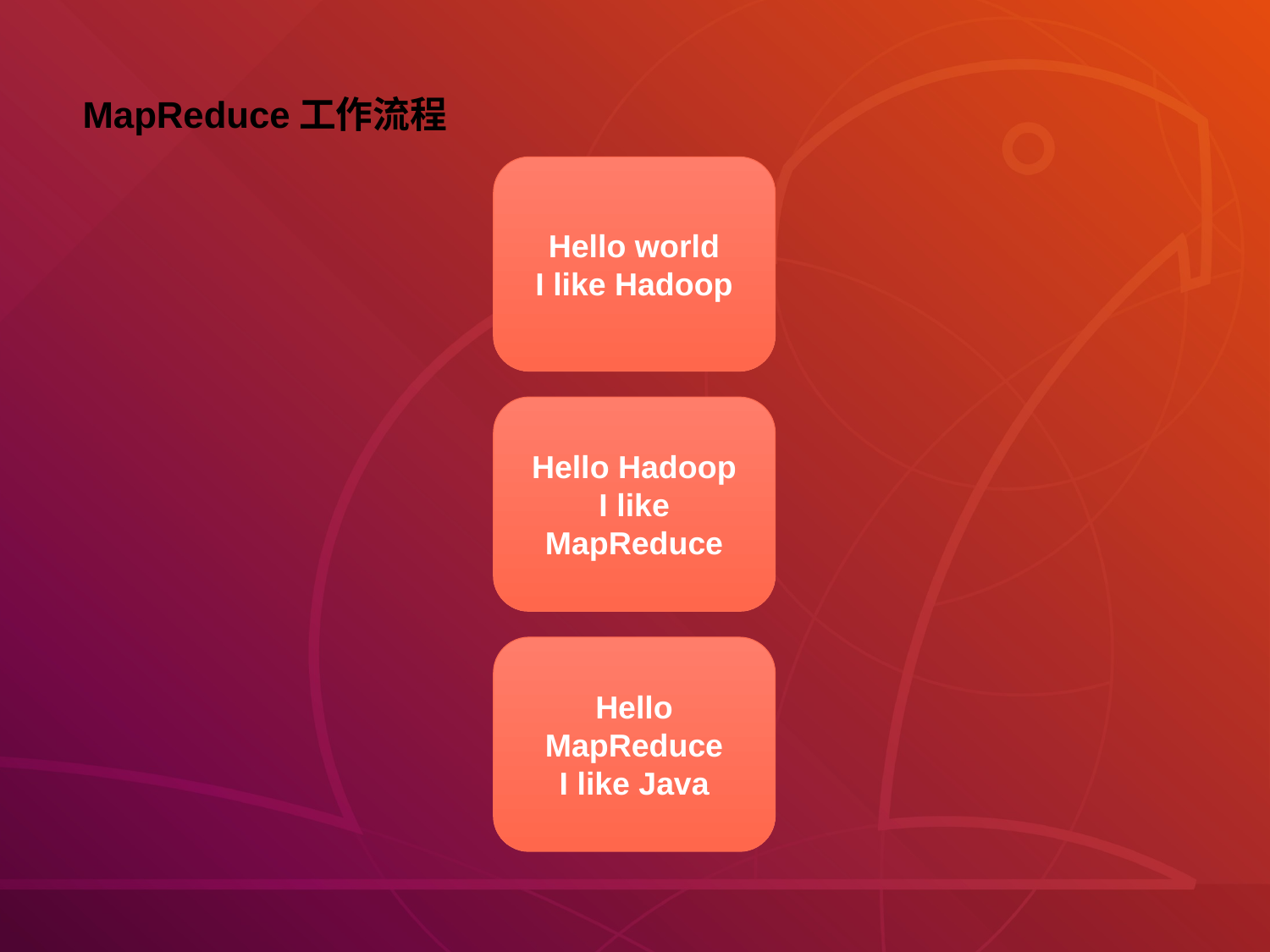

# MapReduce工作流程
InputSplit

Hello world
I like Hadoop

1.txt

2.txt

Hello Hadoop
I like MapReduce

3.txt

Hello MapReduce
I like Java